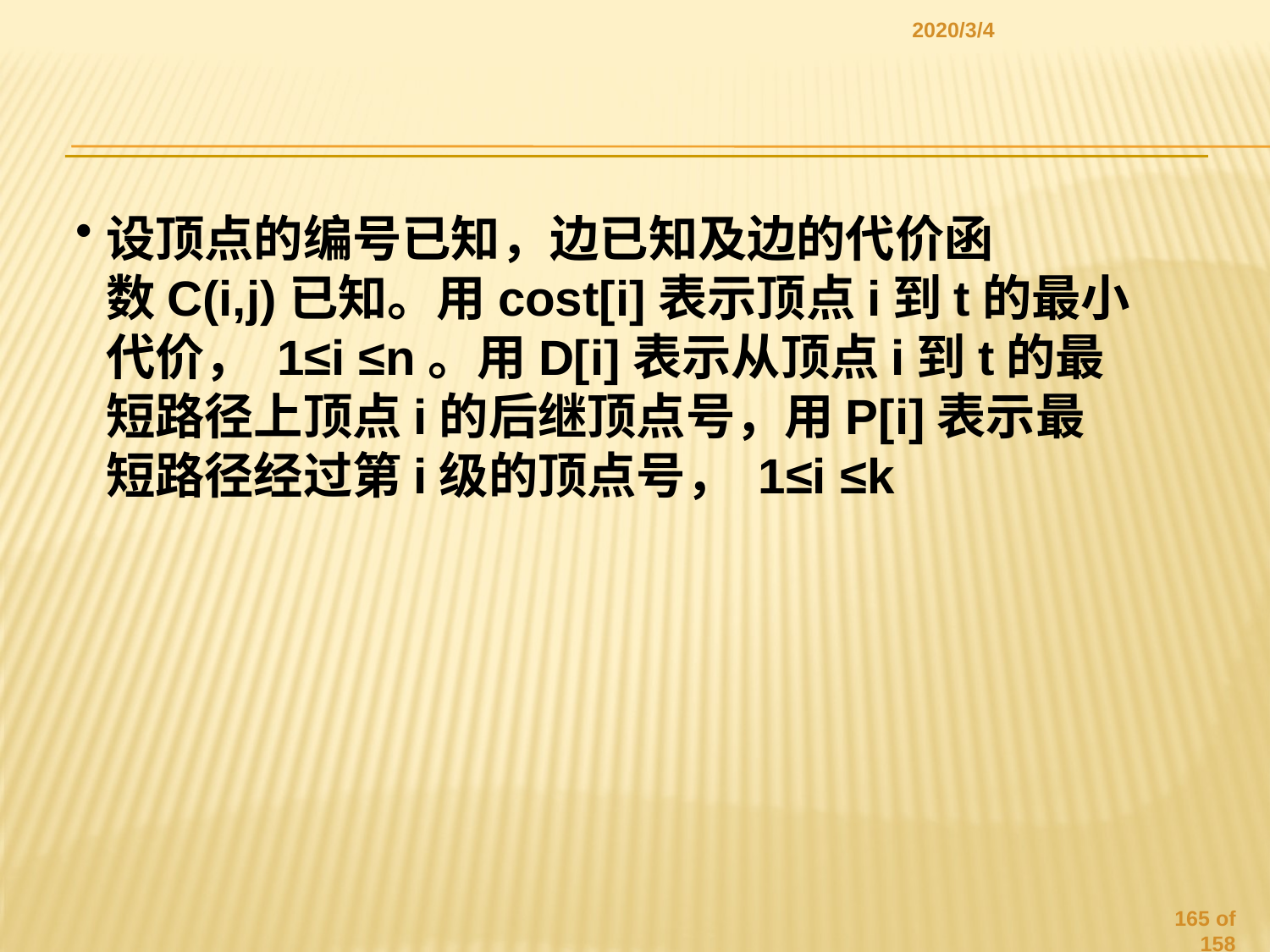

2020/3/4
#
设顶点的编号已知，边已知及边的代价函
数C(i,j)已知。用cost[i]表示顶点i到t的最小
代价， 1≤i ≤n。用D[i]表示从顶点i到t的最短路径上顶点i的后继顶点号，用P[i]表示最短路径经过第i级的顶点号， 1≤i ≤k
165 of 158